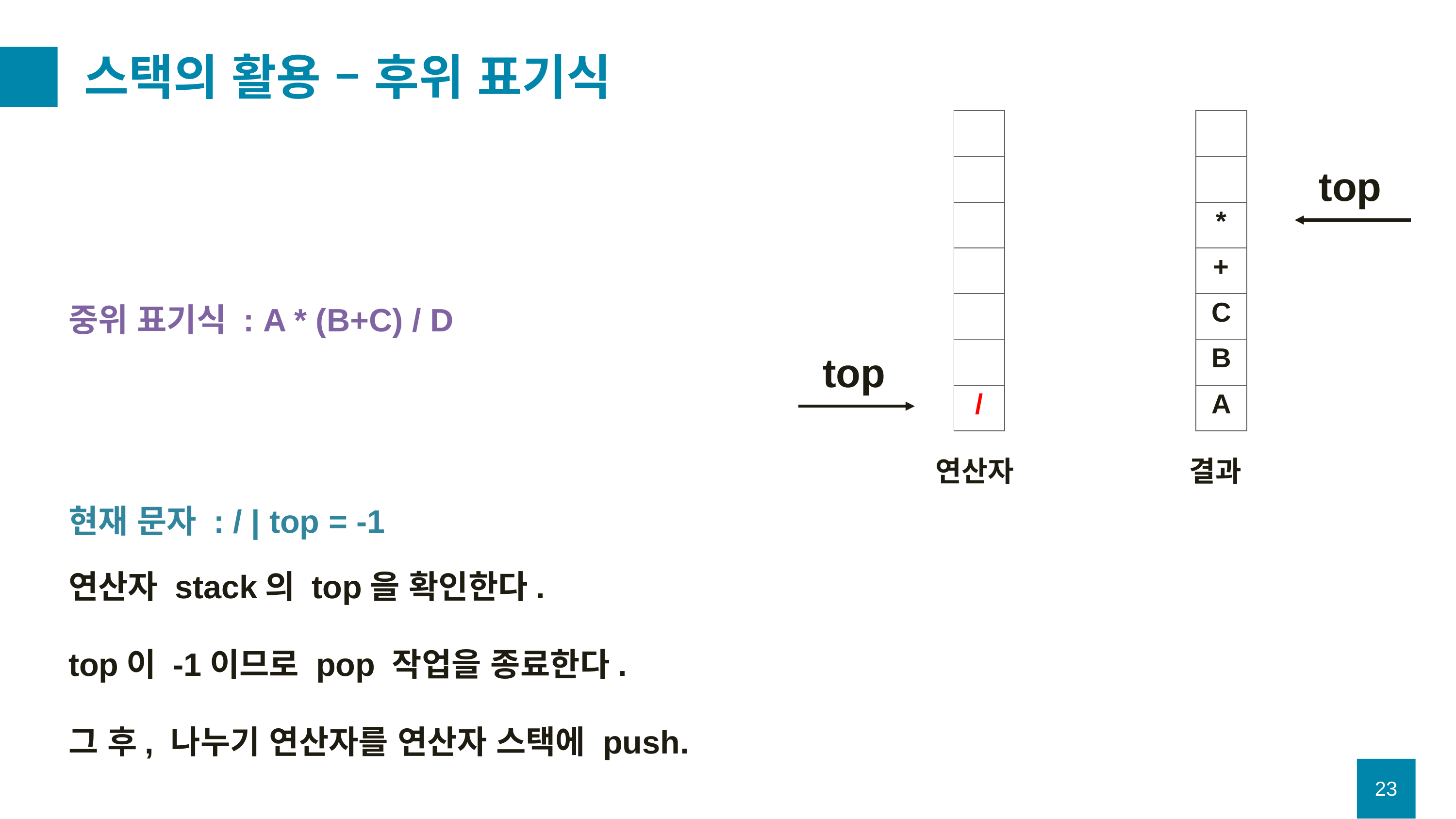

# 스택의 활용 – 후위 표기식
|  |
| --- |
|  |
|  |
|  |
|  |
|  |
| / |
|  |
| --- |
|  |
| \* |
| + |
| C |
| B |
| A |
top
중위 표기식 : A * (B+C) / D
top
연산자
결과
현재 문자 : / | top = -1
연산자 stack의 top을 확인한다.

top이 -1이므로 pop 작업을 종료한다.

그 후, 나누기 연산자를 연산자 스택에 push.
23